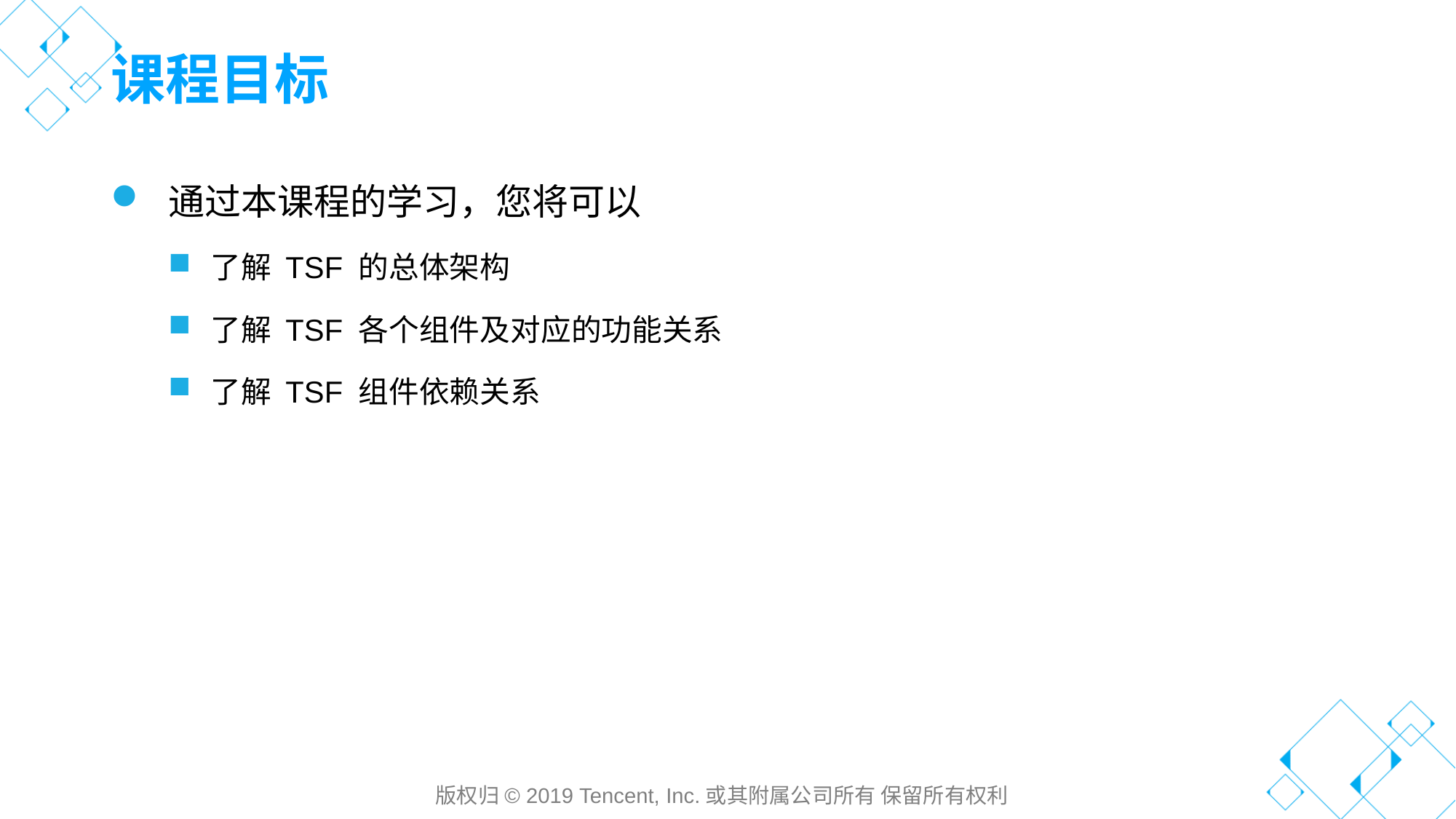

# 课程目标
通过本课程的学习，您将可以
了解 TSF 的总体架构
了解 TSF 各个组件及对应的功能关系
了解 TSF 组件依赖关系